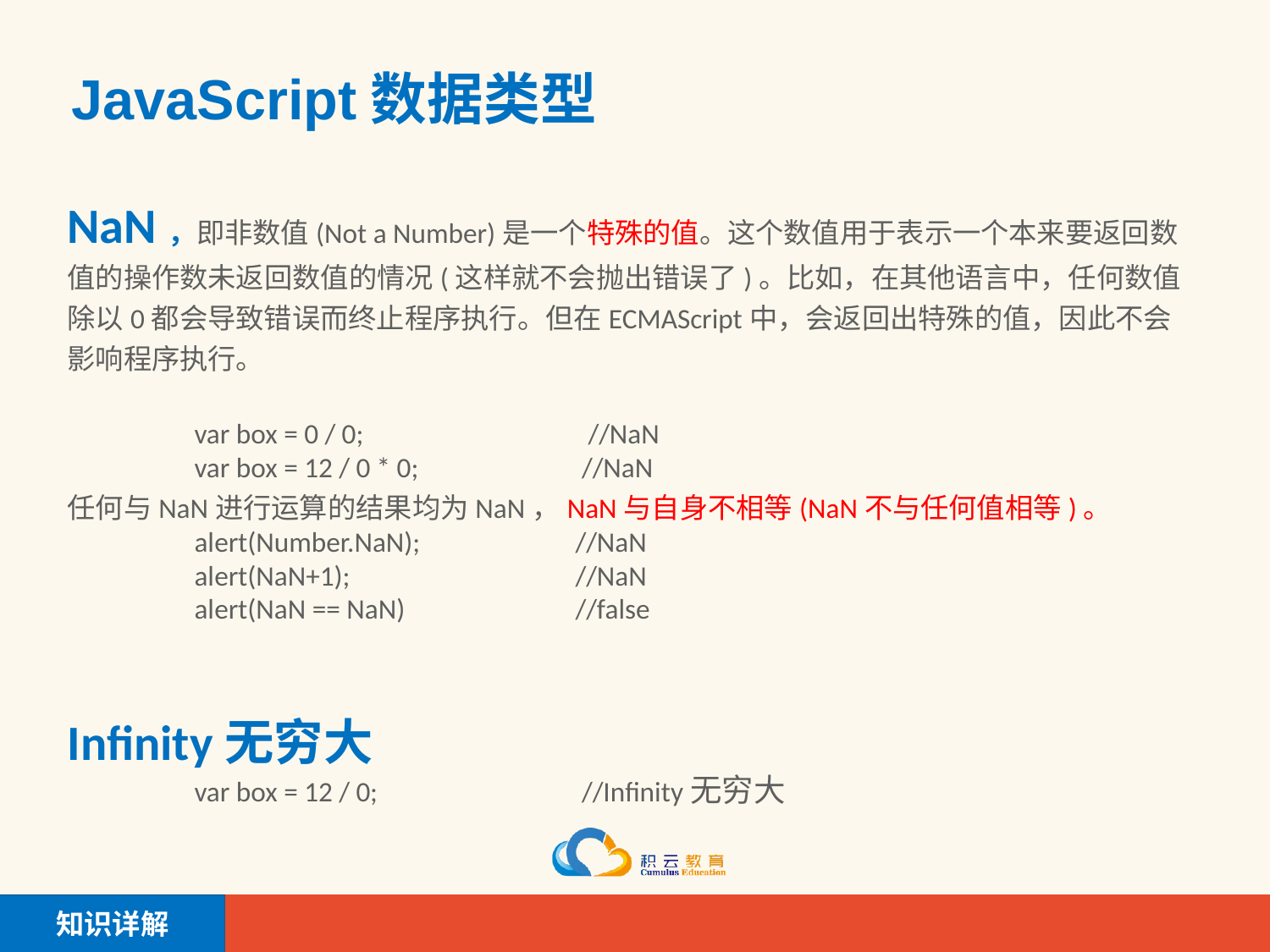

# JavaScript数据类型
NaN，即非数值(Not a Number)是一个特殊的值。这个数值用于表示一个本来要返回数值的操作数未返回数值的情况(这样就不会抛出错误了)。比如，在其他语言中，任何数值除以0都会导致错误而终止程序执行。但在ECMAScript中，会返回出特殊的值，因此不会影响程序执行。

	var box = 0 / 0;		  //NaN
	var box = 12 / 0 * 0;		 //NaN
任何与NaN进行运算的结果均为NaN，NaN与自身不相等(NaN不与任何值相等)。
	alert(Number.NaN);		//NaN
	alert(NaN+1);		//NaN
	alert(NaN == NaN)		//false

Infinity无穷大
	var box = 12 / 0;		 //Infinity无穷大